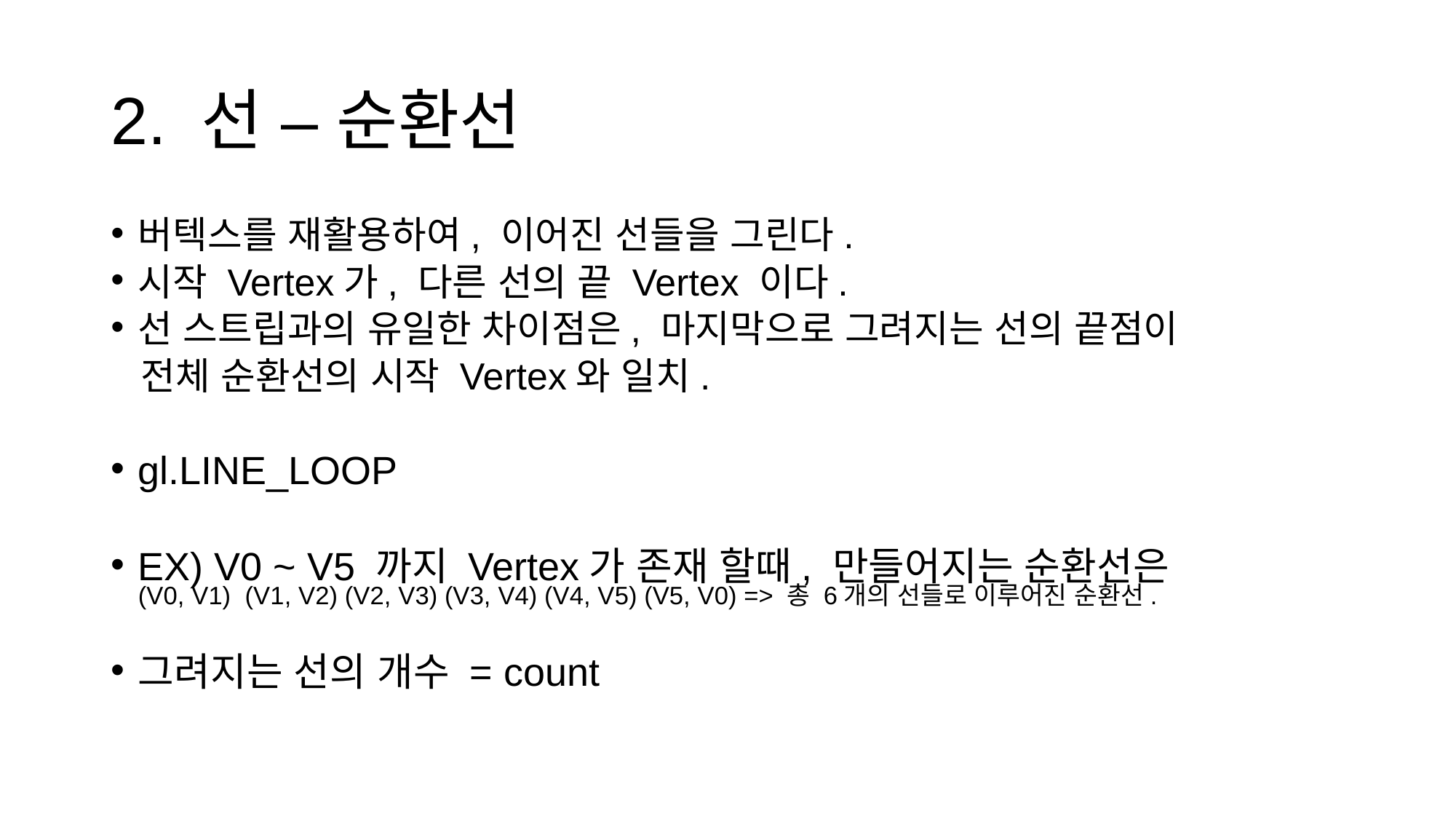

# 2. 선 – 순환선
버텍스를 재활용하여, 이어진 선들을 그린다.
시작 Vertex가, 다른 선의 끝 Vertex 이다.
선 스트립과의 유일한 차이점은, 마지막으로 그려지는 선의 끝점이
  전체 순환선의 시작 Vertex와 일치.

gl.LINE_LOOP

EX) V0 ~ V5 까지 Vertex가 존재 할때, 만들어지는 순환선은
(V0, V1)  (V1, V2) (V2, V3) (V3, V4) (V4, V5) (V5, V0) => 총 6개의 선들로 이루어진 순환선.

그려지는 선의 개수 = count